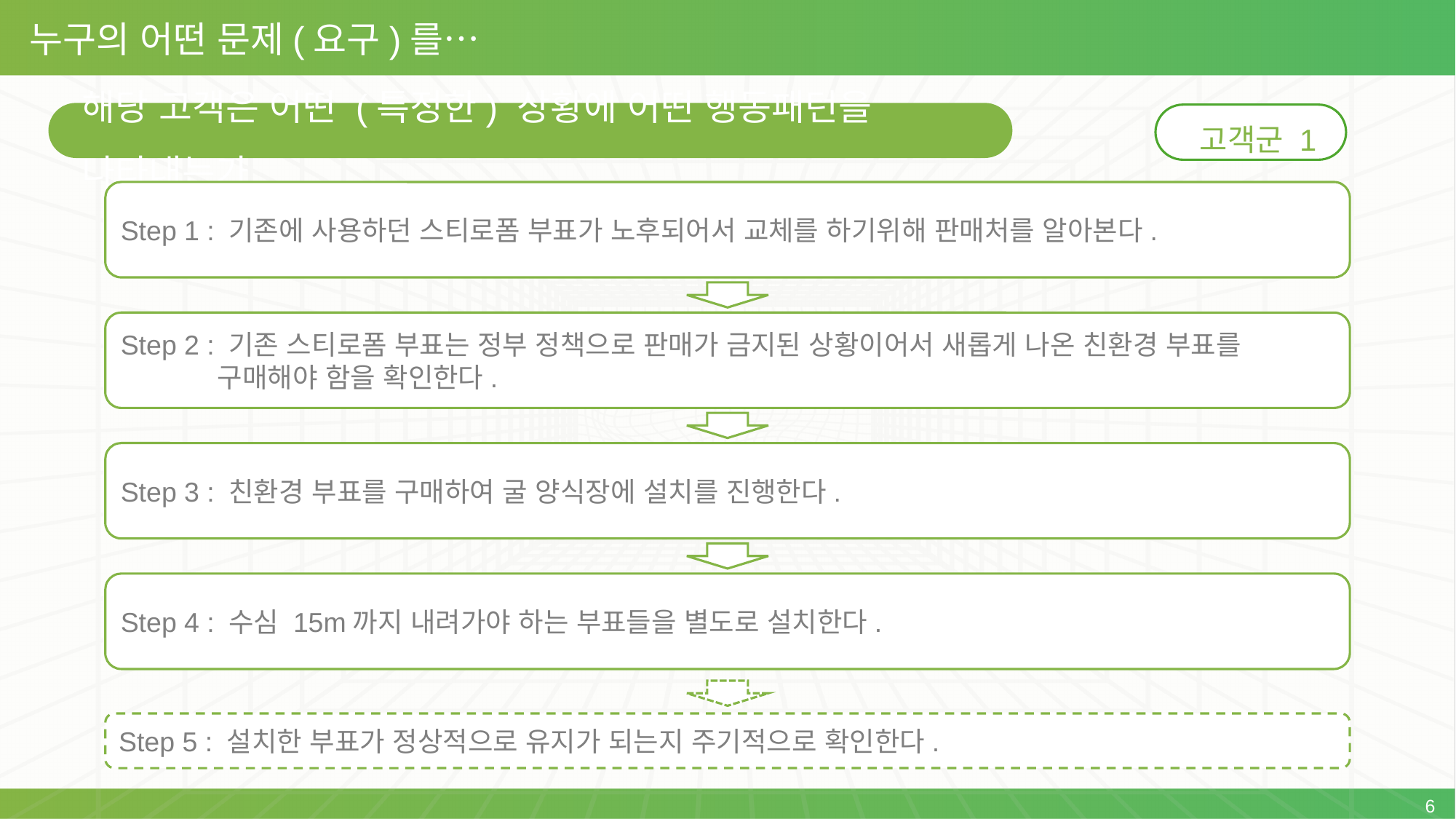

누구의 어떤 문제(요구)를…
해당 고객은 어떤 (특정한) 상황에 어떤 행동패턴을 나타내는가..
고객군 1
Step 1 : 기존에 사용하던 스티로폼 부표가 노후되어서 교체를 하기위해 판매처를 알아본다.

Step 2 : 기존 스티로폼 부표는 정부 정책으로 판매가 금지된 상황이어서 새롭게 나온 친환경 부표를 구매해야 함을 확인한다.

Step 3 : 친환경 부표를 구매하여 굴 양식장에 설치를 진행한다.

Step 4 : 수심 15m까지 내려가야 하는 부표들을 별도로 설치한다.

Step 5 : 설치한 부표가 정상적으로 유지가 되는지 주기적으로 확인한다.
6